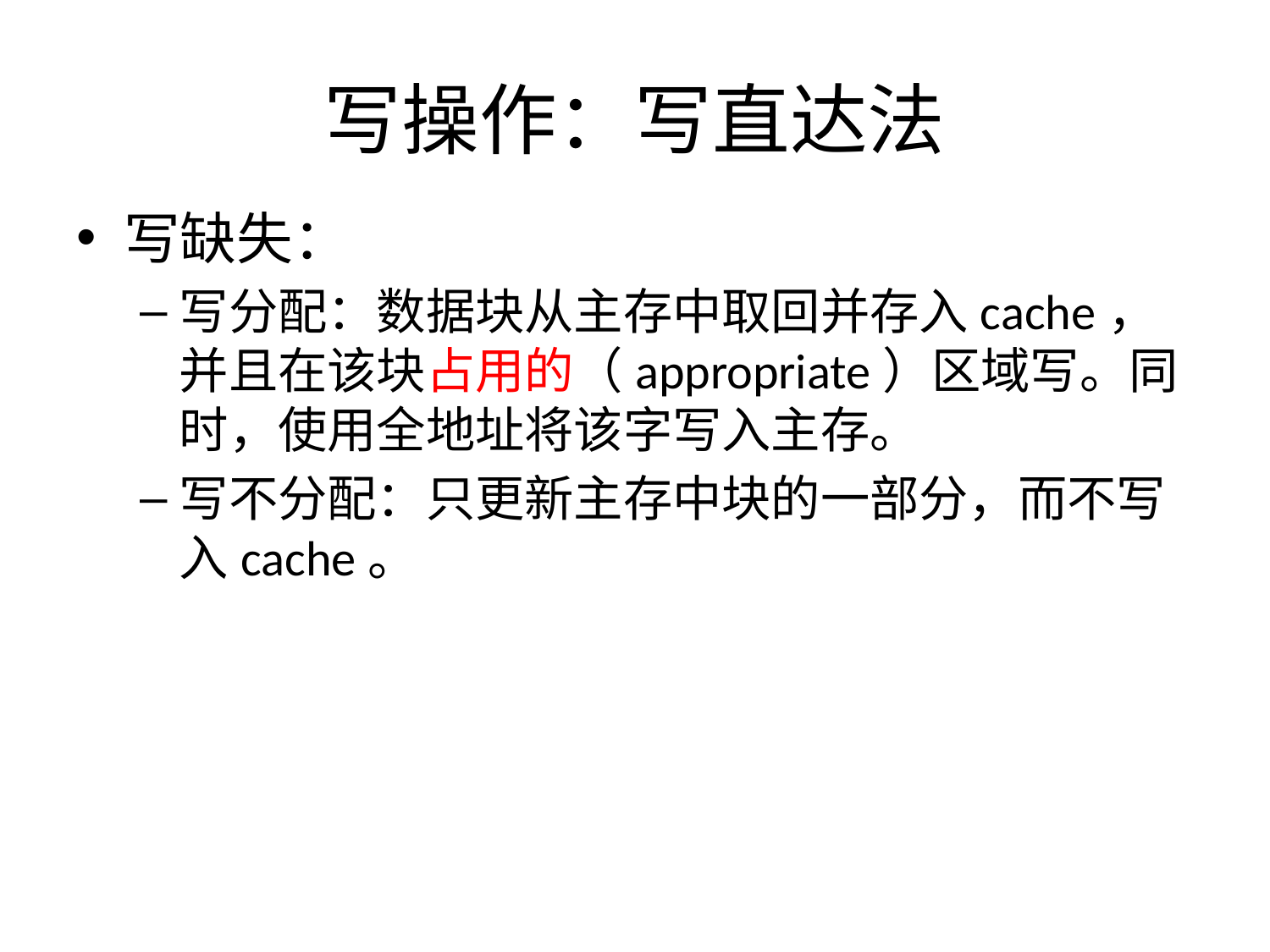

# 写操作：写直达法
写缺失：
写分配：数据块从主存中取回并存入cache，并且在该块占用的（appropriate）区域写。同时，使用全地址将该字写入主存。
写不分配：只更新主存中块的一部分，而不写入cache。